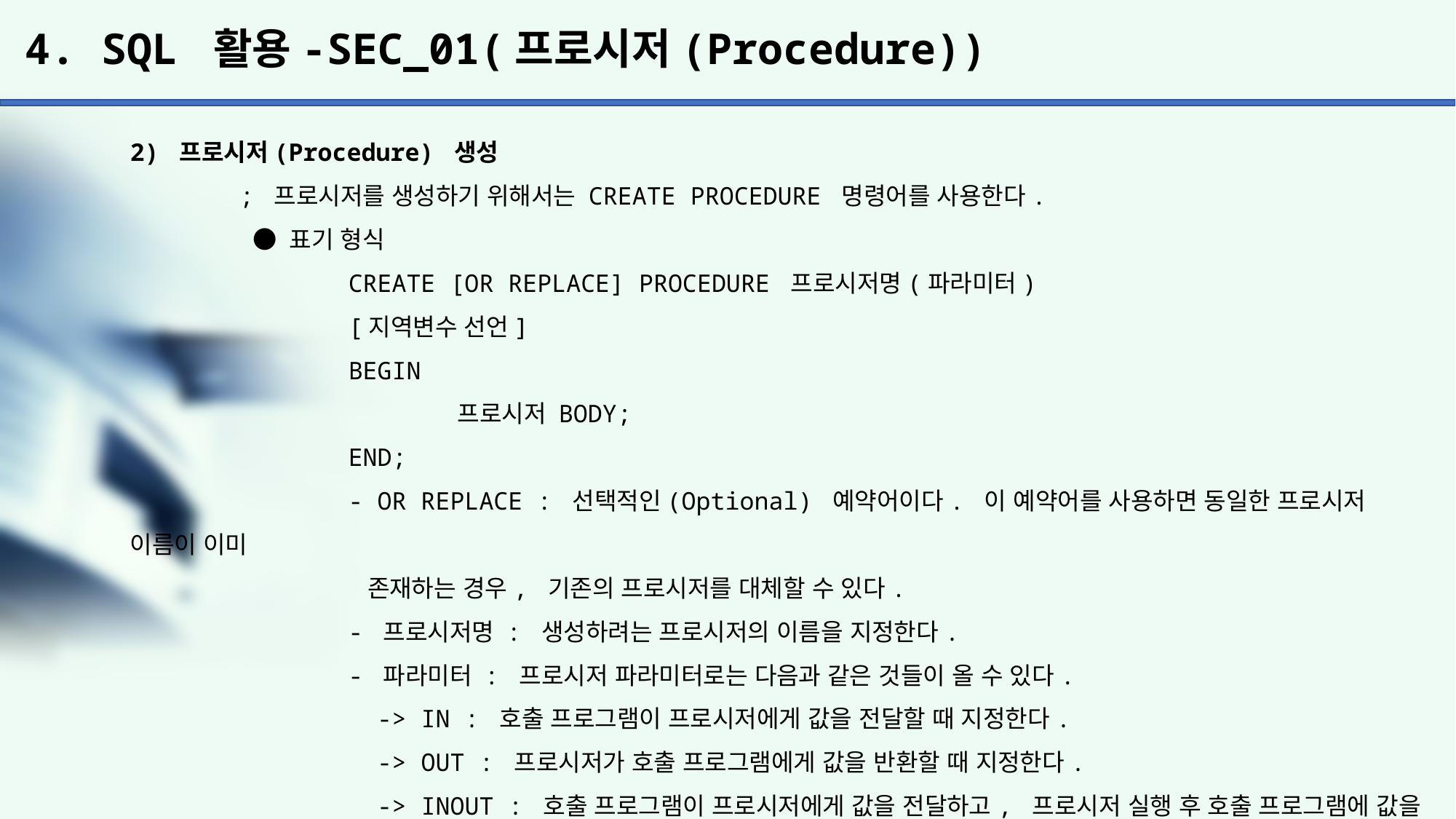

# 4. SQL 활용-SEC_01(프로시저(Procedure))
2) 프로시저(Procedure) 생성
	; 프로시저를 생성하기 위해서는 CREATE PROCEDURE 명령어를 사용한다.
	  ● 표기 형식
		CREATE [OR REPLACE] PROCEDURE 프로시저명(파라미터)
		[지역변수 선언]
		BEGIN
			프로시저 BODY;
		END;
		- OR REPLACE : 선택적인(Optional) 예약어이다. 이 예약어를 사용하면 동일한 프로시저 이름이 이미
		  존재하는 경우, 기존의 프로시저를 대체할 수 있다.
		- 프로시저명 : 생성하려는 프로시저의 이름을 지정한다.
		- 파라미터 : 프로시저 파라미터로는 다음과 같은 것들이 올 수 있다.
		  -> IN : 호출 프로그램이 프로시저에게 값을 전달할 때 지정한다.
		  -> OUT : 프로시저가 호출 프로그램에게 값을 반환할 때 지정한다.
		  -> INOUT : 호출 프로그램이 프로시저에게 값을 전달하고, 프로시저 실행 후 호출 프로그램에 값을
		     반환할 때 지정한다.